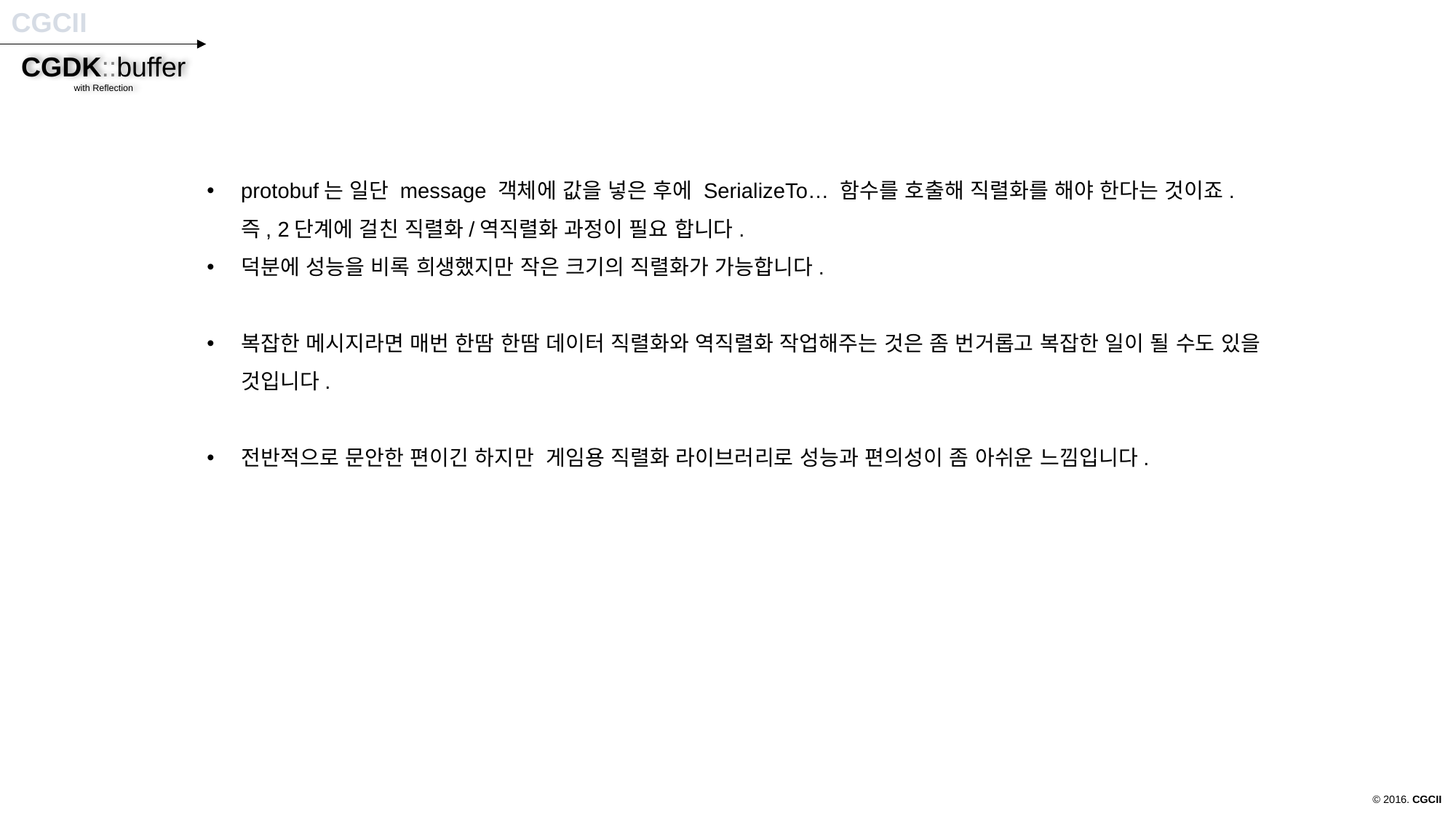

CGCII
CGDK::buffer
with Reflection

protobuf는 일단 message 객체에 값을 넣은 후에 SerializeTo… 함수를 호출해 직렬화를 해야 한다는 것이죠.
즉, 2단계에 걸친 직렬화/역직렬화 과정이 필요 합니다.
덕분에 성능을 비록 희생했지만 작은 크기의 직렬화가 가능합니다.

복잡한 메시지라면 매번 한땀 한땀 데이터 직렬화와 역직렬화 작업해주는 것은 좀 번거롭고 복잡한 일이 될 수도 있을 것입니다.

전반적으로 문안한 편이긴 하지만  게임용 직렬화 라이브러리로 성능과 편의성이 좀 아쉬운 느낌입니다.
© 2016. CGCII